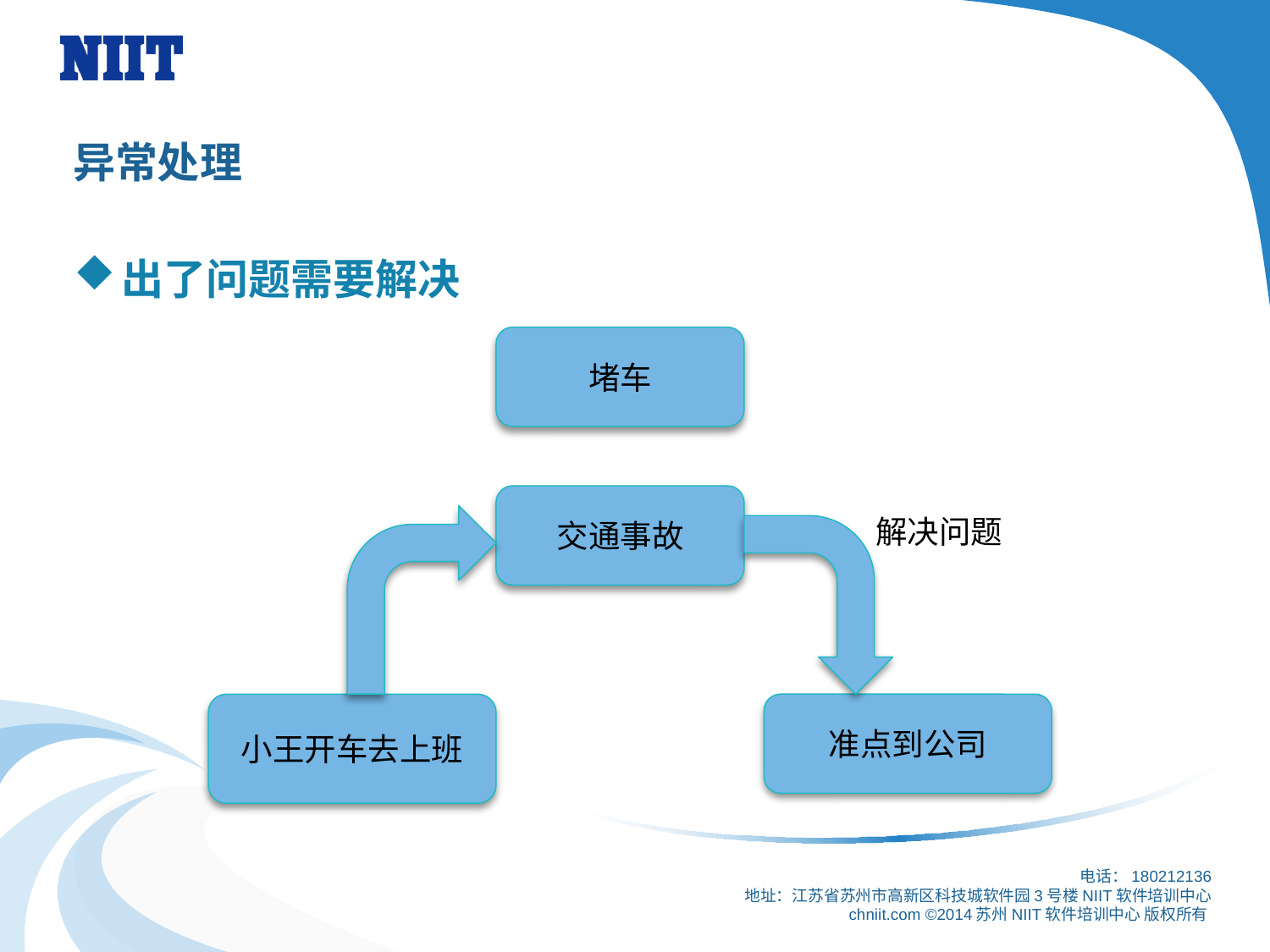

# 异常处理
出了问题需要解决
堵车
交通事故

解决问题

小王开车去上班
准点到公司